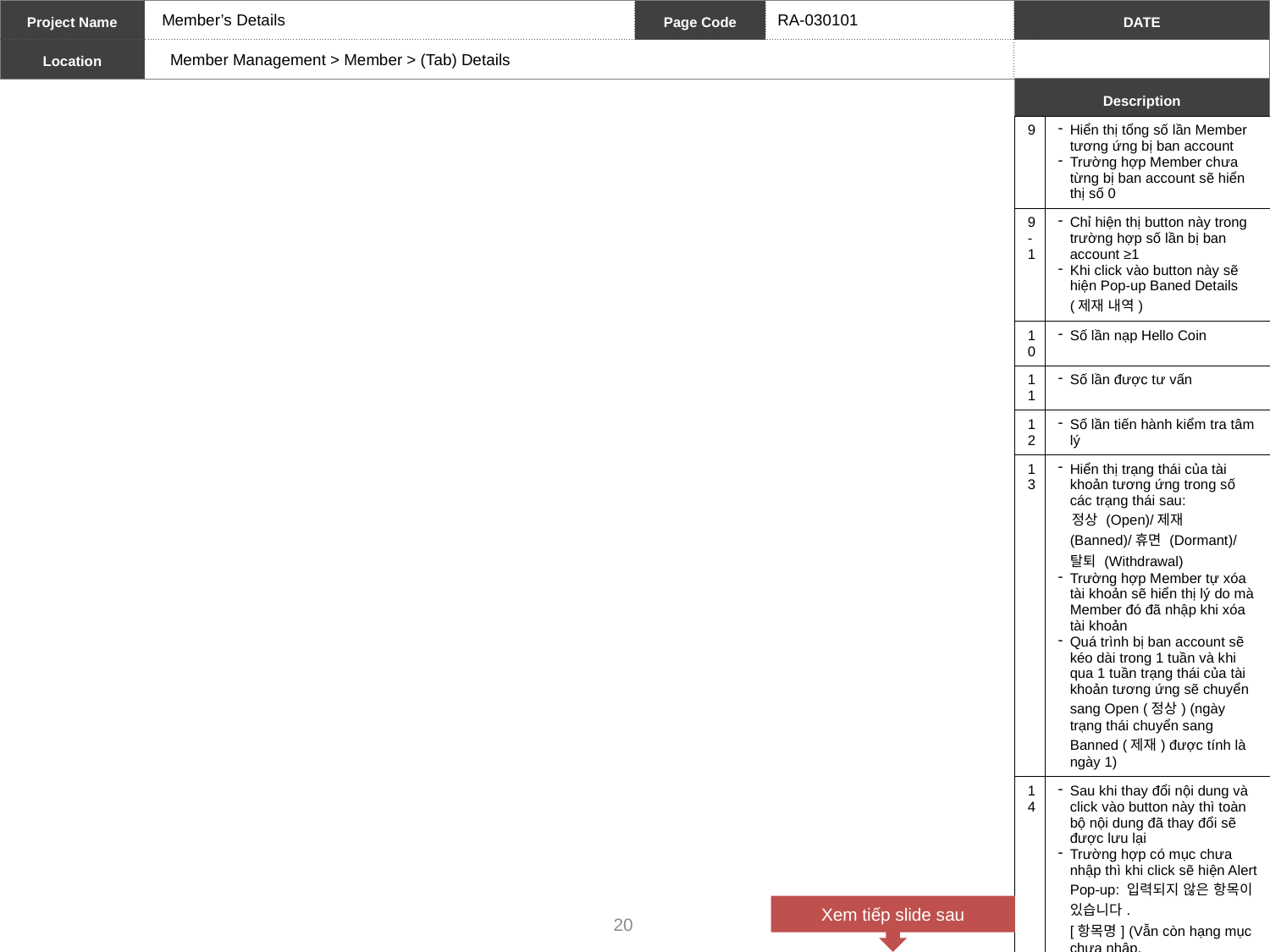

Member’s Details
RA-030101
Member Management > Member > (Tab) Details
| 9 | Hiển thị tổng số lần Member tương ứng bị ban account Trường hợp Member chưa từng bị ban account sẽ hiển thị số 0 |
| --- | --- |
| 9-1 | Chỉ hiện thị button này trong trường hợp số lần bị ban account ≥1 Khi click vào button này sẽ hiện Pop-up Baned Details (제재 내역) |
| 10 | Số lần nạp Hello Coin |
| 11 | Số lần được tư vấn |
| 12 | Số lần tiến hành kiểm tra tâm lý |
| 13 | Hiển thị trạng thái của tài khoản tương ứng trong số các trạng thái sau: 정상 (Open)/제재 (Banned)/휴면 (Dormant)/탈퇴 (Withdrawal) Trường hợp Member tự xóa tài khoản sẽ hiển thị lý do mà Member đó đã nhập khi xóa tài khoản Quá trình bị ban account sẽ kéo dài trong 1 tuần và khi qua 1 tuần trạng thái của tài khoản tương ứng sẽ chuyển sang Open (정상) (ngày trạng thái chuyển sang Banned (제재) được tính là ngày 1) |
| 14 | Sau khi thay đổi nội dung và click vào button này thì toàn bộ nội dung đã thay đổi sẽ được lưu lại Trường hợp có mục chưa nhập thì khi click sẽ hiện Alert Pop-up: 입력되지 않은 항목이 있습니다. [항목명] (Vẫn còn hạng mục chưa nhập. [Tên mục chưa nhập]) |
Xem tiếp slide sau
20